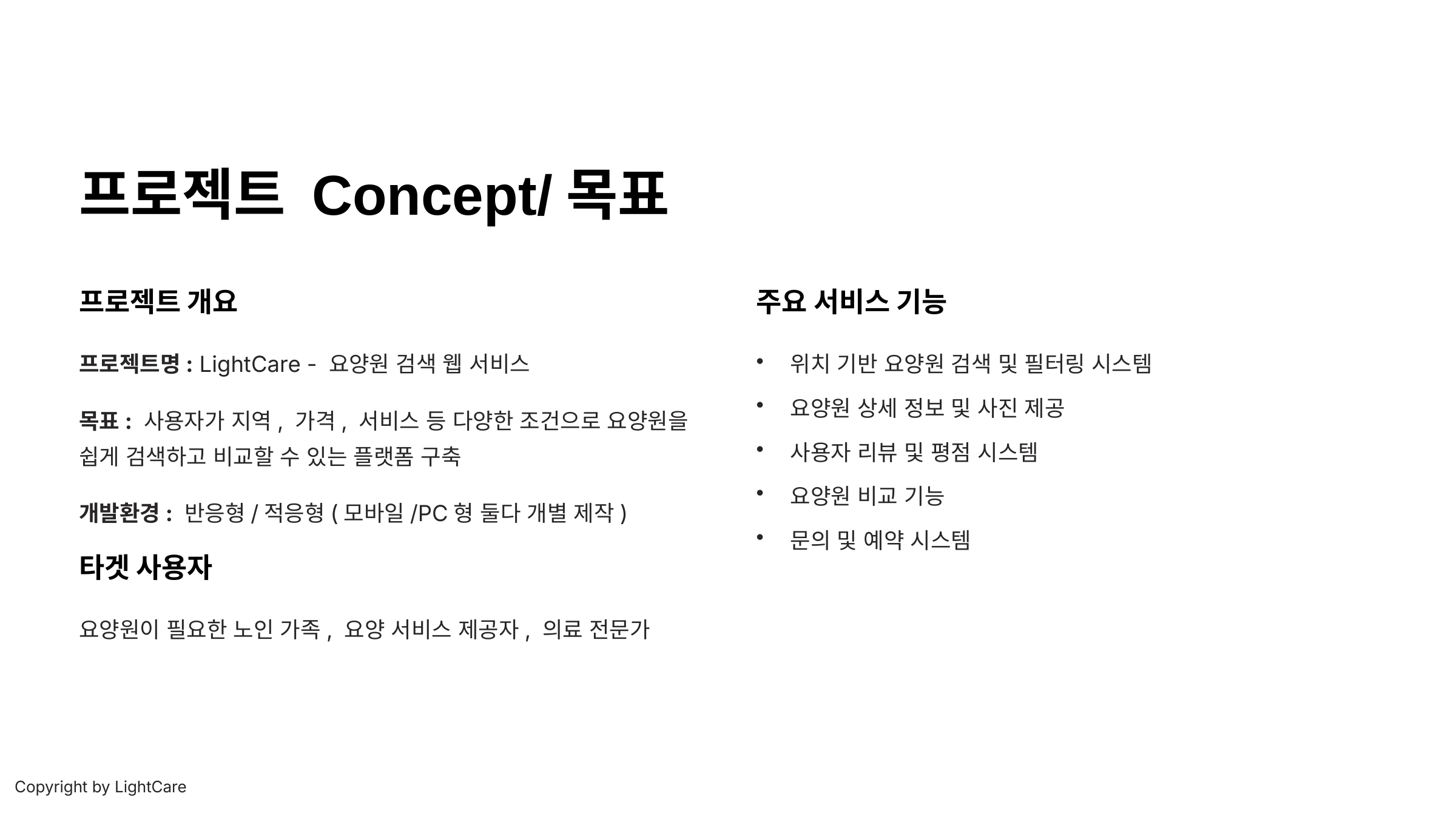

프로젝트 Concept/목표
프로젝트 개요
주요 서비스 기능
프로젝트명: LightCare - 요양원 검색 웹 서비스
위치 기반 요양원 검색 및 필터링 시스템
요양원 상세 정보 및 사진 제공
목표: 사용자가 지역, 가격, 서비스 등 다양한 조건으로 요양원을 쉽게 검색하고 비교할 수 있는 플랫폼 구축
사용자 리뷰 및 평점 시스템
요양원 비교 기능
개발환경: 반응형/적응형(모바일/PC형 둘다 개별 제작)
문의 및 예약 시스템
타겟 사용자
요양원이 필요한 노인 가족, 요양 서비스 제공자, 의료 전문가
Copyright by LightCare